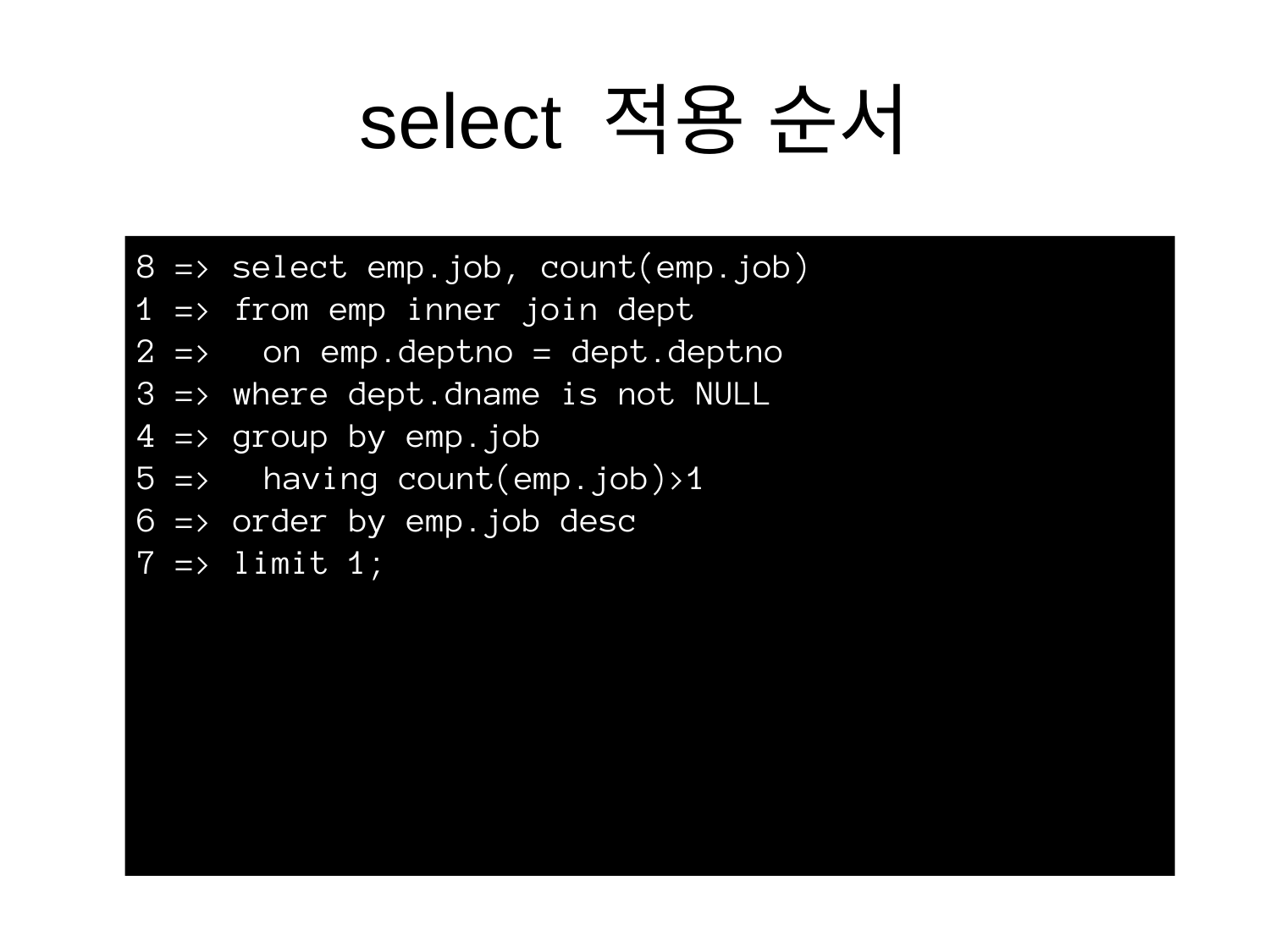

# select 적용 순서
8 => select emp.job, count(emp.job)
1 => from emp inner join dept
2 =>	on emp.deptno = dept.deptno
3 => where dept.dname is not NULL
4 => group by emp.job
5 =>	having count(emp.job)>1
6 => order by emp.job desc
7 => limit 1;